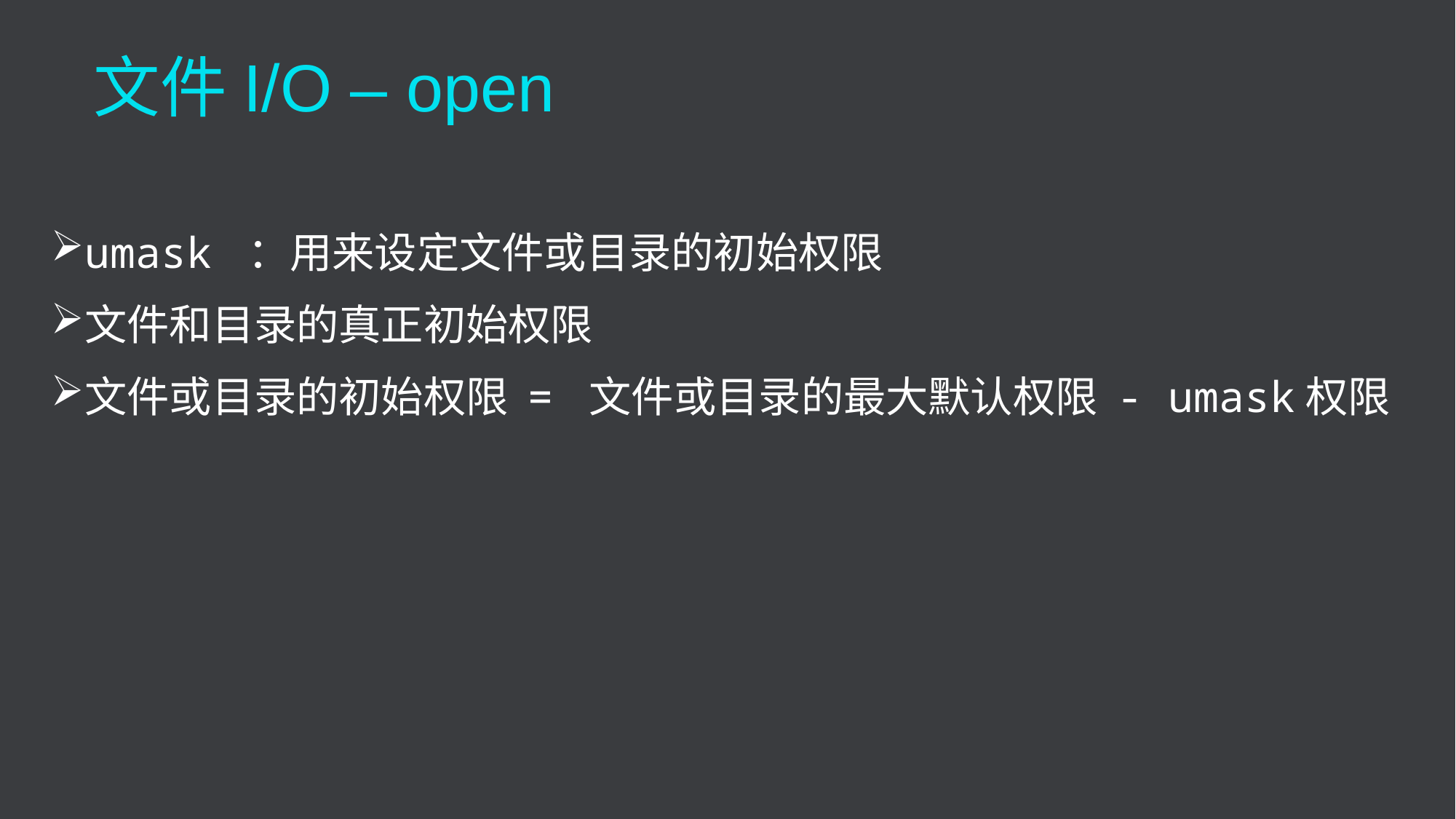

文件I/O – open
umask ：用来设定文件或目录的初始权限
文件和目录的真正初始权限
文件或目录的初始权限 = 文件或目录的最大默认权限 - umask权限